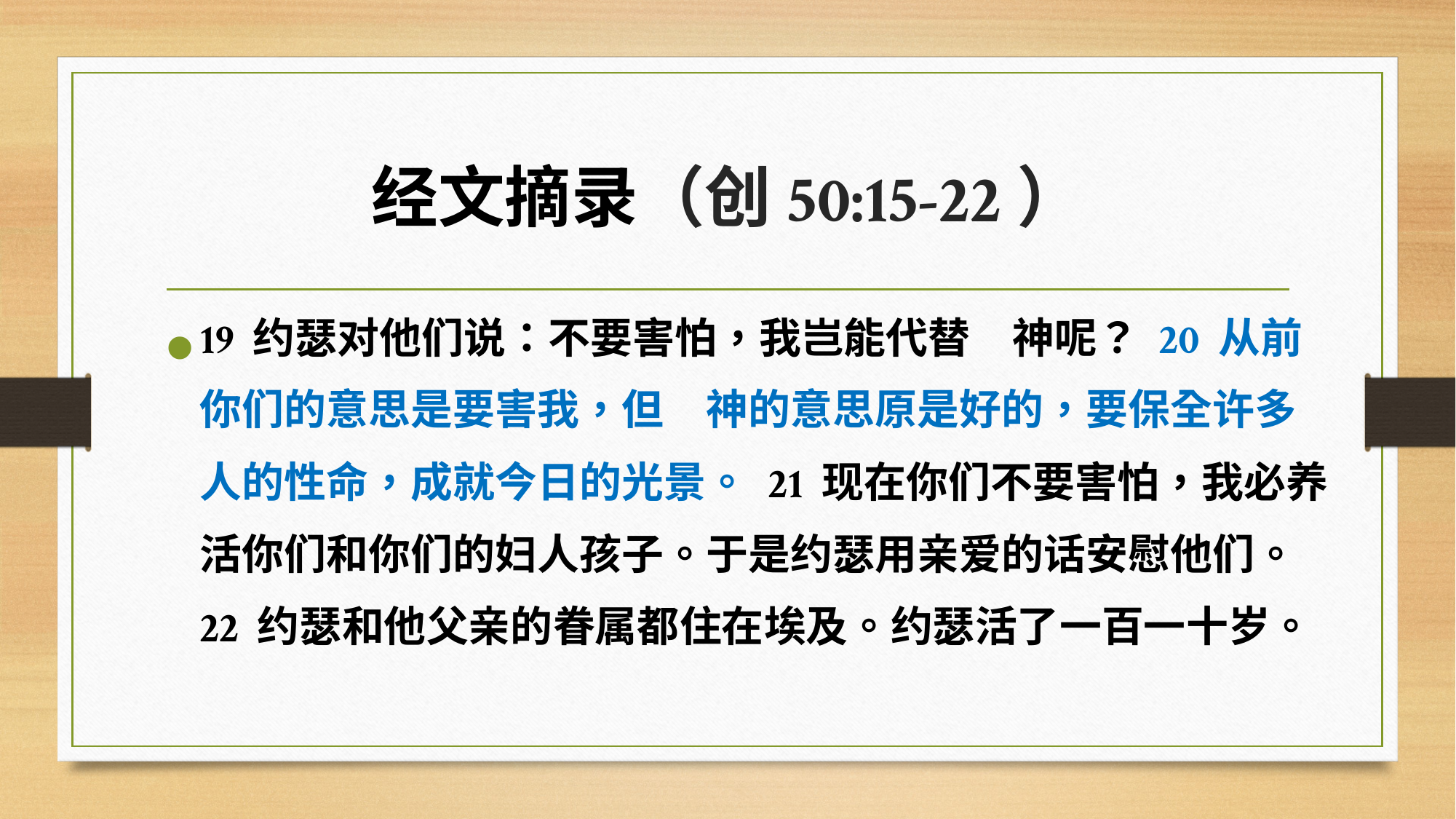

# 经文摘录（创50:15-22）
19 约瑟对他们说：不要害怕，我岂能代替　神呢？ 20 从前你们的意思是要害我，但　神的意思原是好的，要保全许多人的性命，成就今日的光景。 21 现在你们不要害怕，我必养活你们和你们的妇人孩子。于是约瑟用亲爱的话安慰他们。 22 约瑟和他父亲的眷属都住在埃及。约瑟活了一百一十岁。